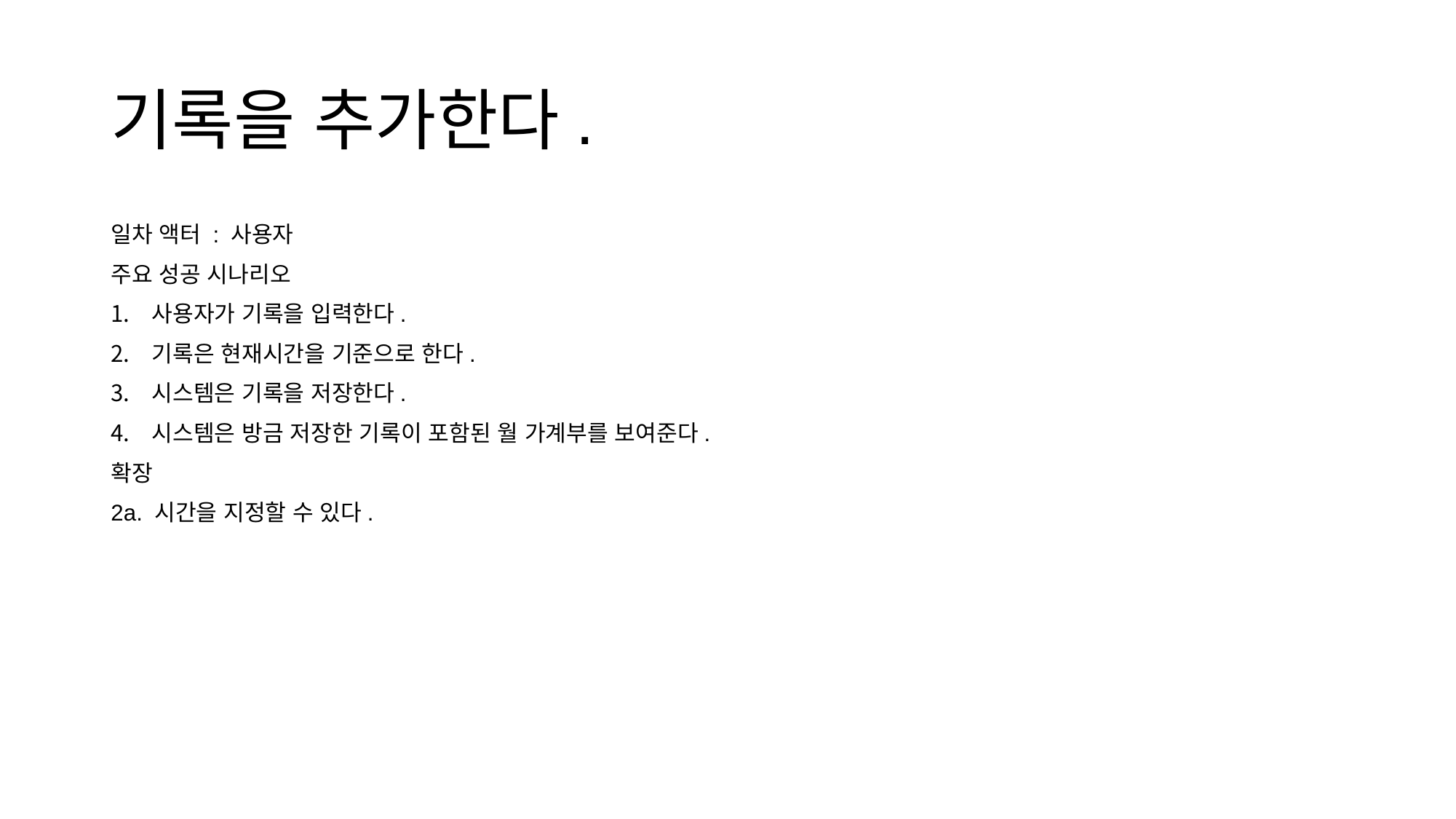

# 기록을 추가한다.
일차 액터 : 사용자
주요 성공 시나리오
사용자가 기록을 입력한다.
기록은 현재시간을 기준으로 한다.
시스템은 기록을 저장한다.
시스템은 방금 저장한 기록이 포함된 월 가계부를 보여준다.
확장
2a. 시간을 지정할 수 있다.